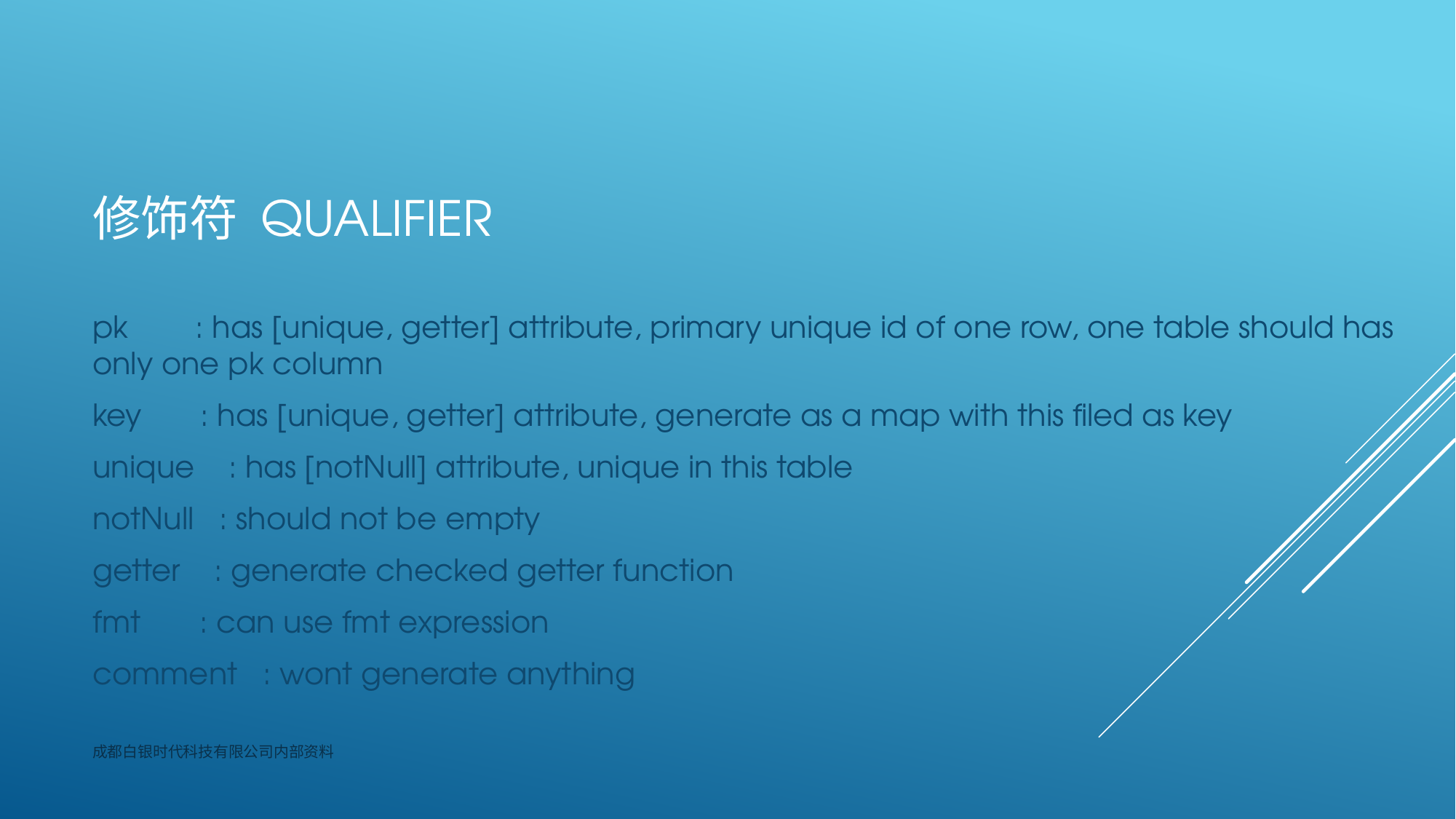

# 修饰符 qualifier
pk        : has [unique, getter] attribute, primary unique id of one row, one table should has only one pk column
key       : has [unique, getter] attribute, generate as a map with this filed as key
unique    : has [notNull] attribute, unique in this table
notNull   : should not be empty
getter    : generate checked getter function
fmt       : can use fmt expression
comment   : wont generate anything
成都白银时代科技有限公司内部资料